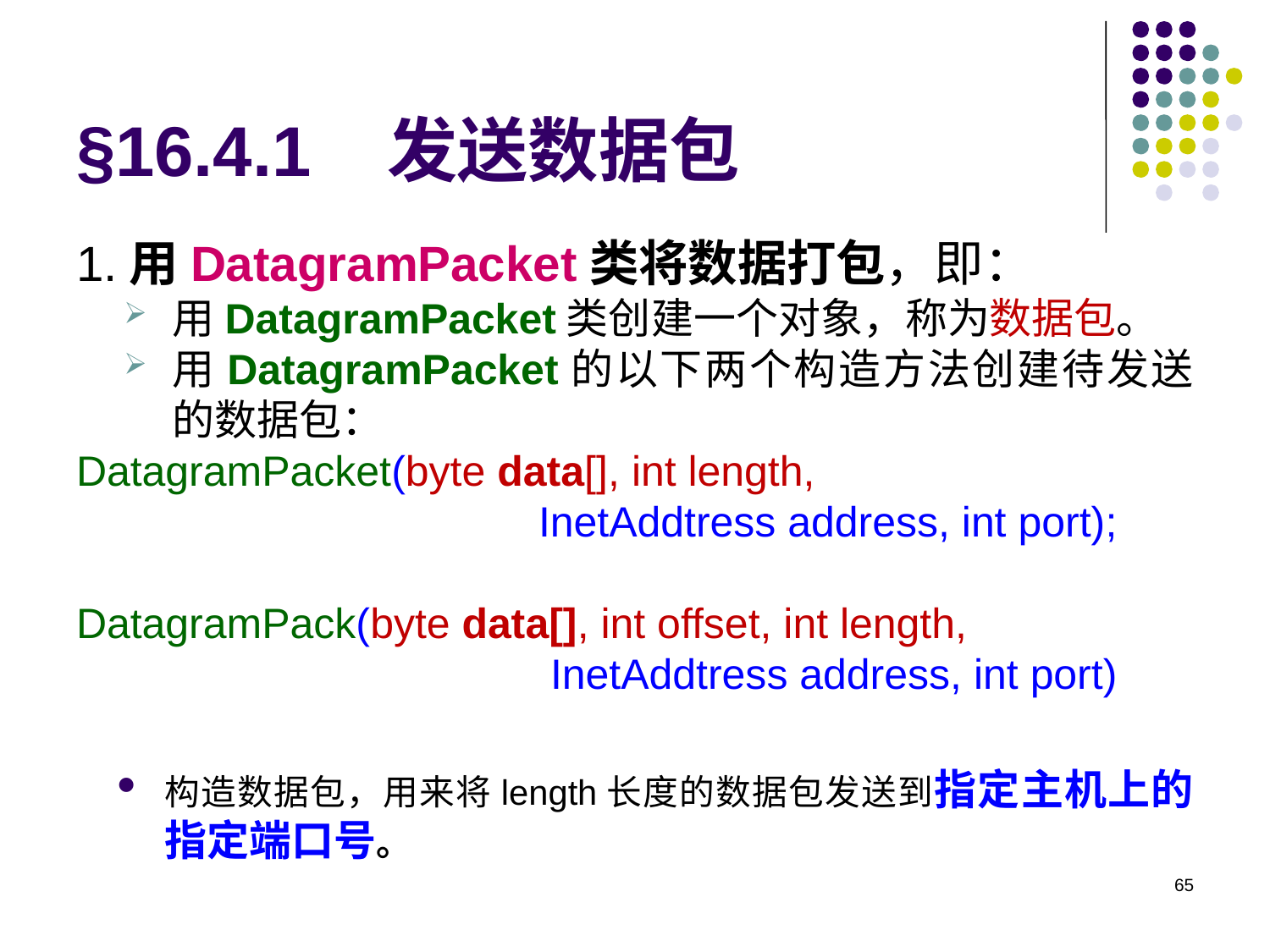

# §16.4.1   发送数据包
1.用DatagramPacket类将数据打包，即：
用DatagramPacket类创建一个对象，称为数据包。
用DatagramPacket的以下两个构造方法创建待发送的数据包：
DatagramPacket(byte data[], int length,
                                       InetAddtress address, int port);

DatagramPack(byte data[], int offset, int length,
                                        InetAddtress address, int port)

构造数据包，用来将length长度的数据包发送到指定主机上的指定端口号。

65